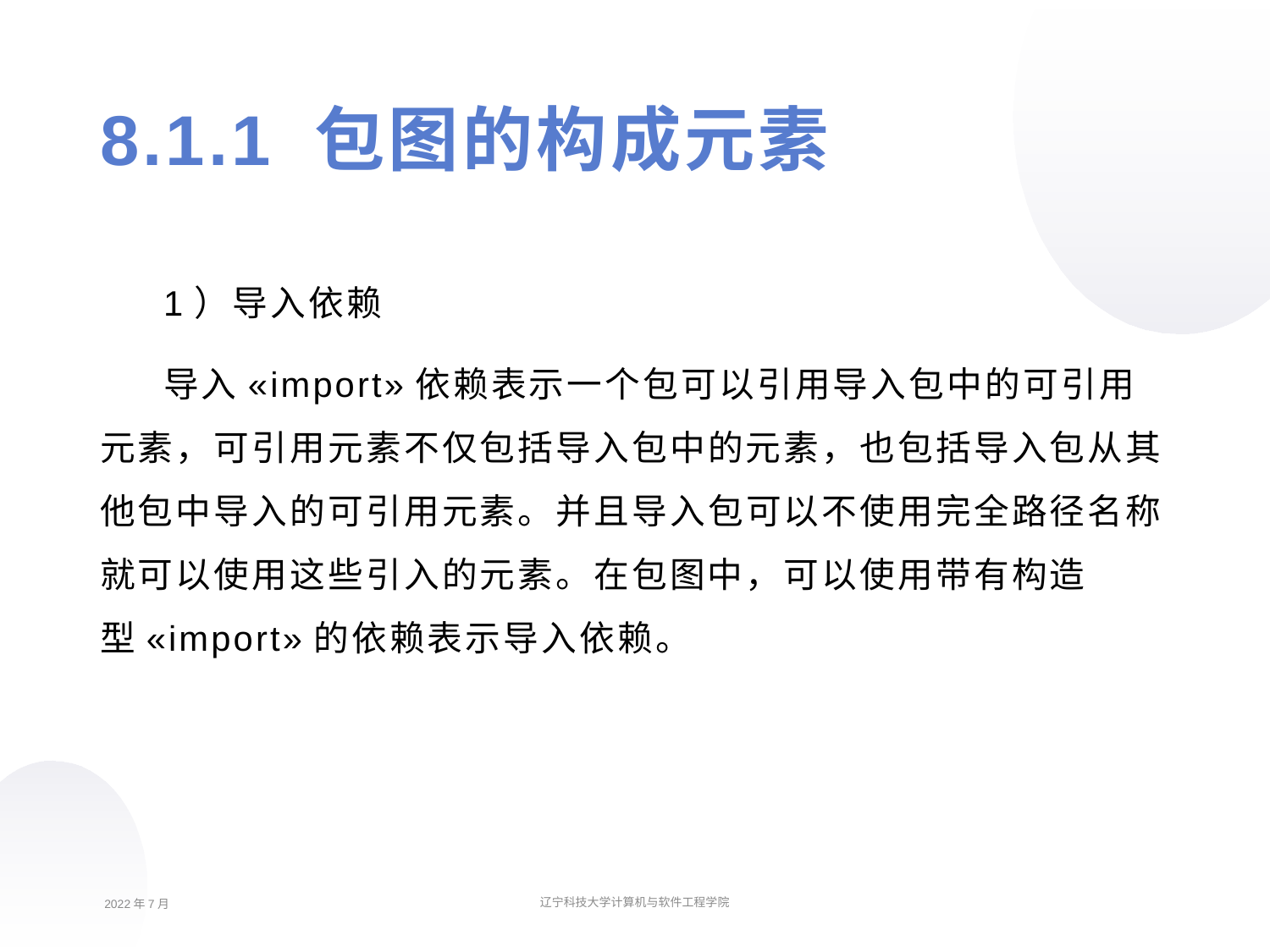

8.1.1 包图的构成元素
1）导入依赖
导入«import»依赖表示一个包可以引用导入包中的可引用元素，可引用元素不仅包括导入包中的元素，也包括导入包从其他包中导入的可引用元素。并且导入包可以不使用完全路径名称就可以使用这些引入的元素。在包图中，可以使用带有构造型«import»的依赖表示导入依赖。

2022年7月
辽宁科技大学计算机与软件工程学院
10